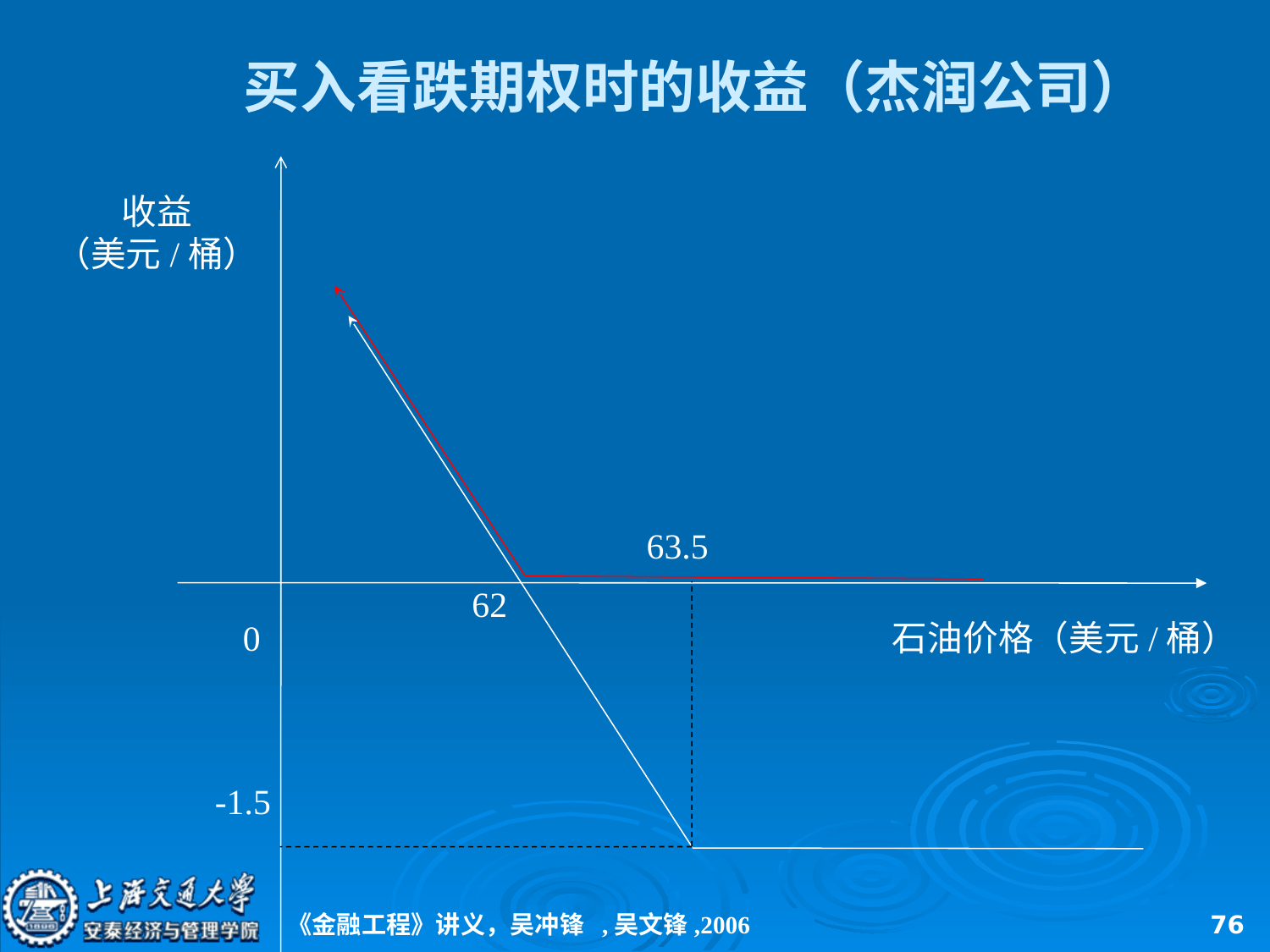

# 买入看跌期权时的收益（杰润公司）

收益
（美元/桶）

     63.5
     62

      0

                  石油价格（美元/桶）

         -1.5